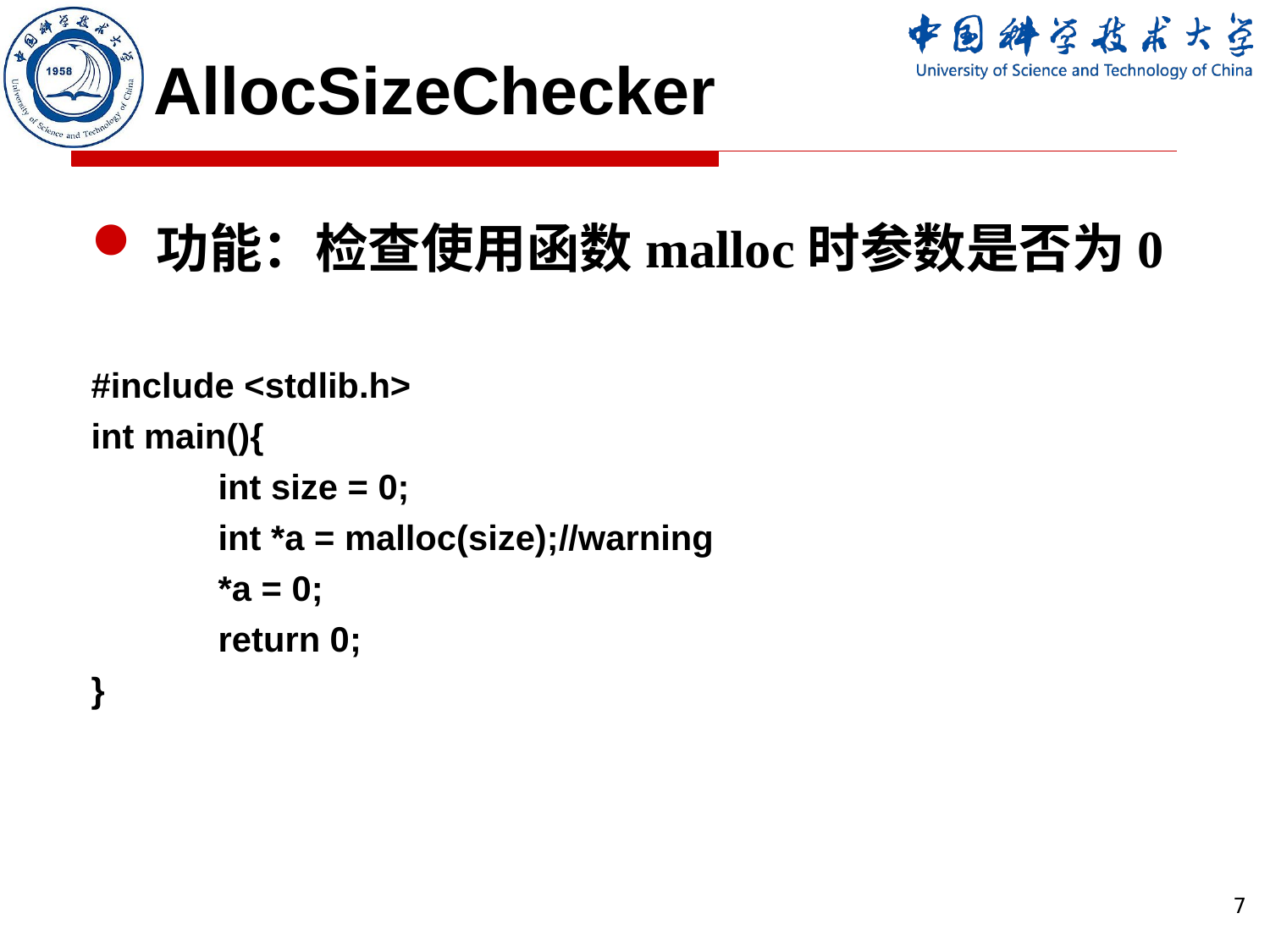

AllocSizeChecker
功能：检查使用函数malloc时参数是否为0

#include <stdlib.h>
int main(){
	int size = 0;
	int *a = malloc(size);//warning
	*a = 0;
	return 0;
}

7